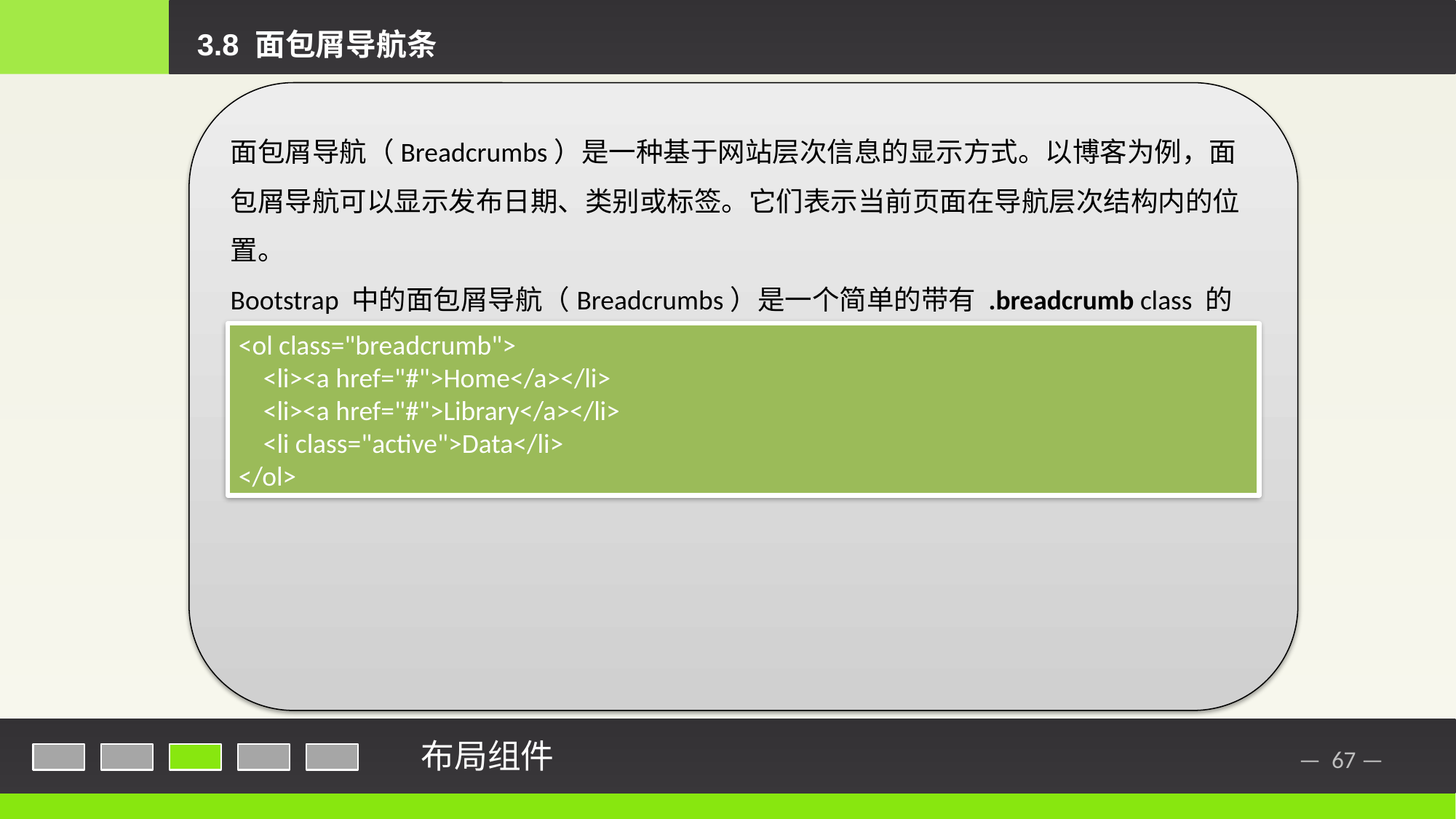

3.8 面包屑导航条
面包屑导航（Breadcrumbs）是一种基于网站层次信息的显示方式。以博客为例，面包屑导航可以显示发布日期、类别或标签。它们表示当前页面在导航层次结构内的位置。
Bootstrap 中的面包屑导航（Breadcrumbs）是一个简单的带有 .breadcrumb class 的无序列表：

<ol class="breadcrumb">
    <li><a href="#">Home</a></li>
    <li><a href="#">Library</a></li>
    <li class="active">Data</li>
</ol>